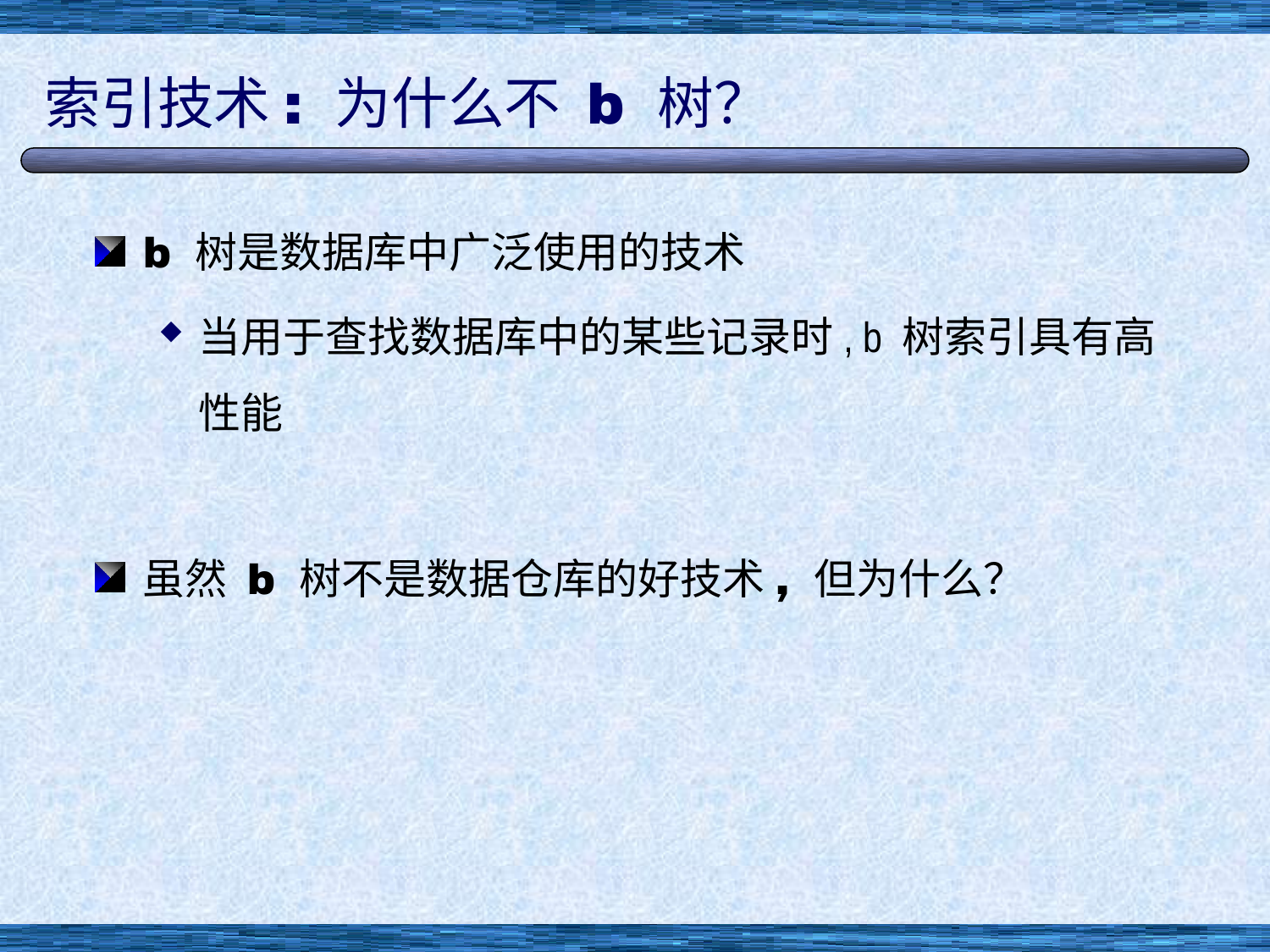

# 索引技术: 为什么不 b 树？
b 树是数据库中广泛使用的技术
当用于查找数据库中的某些记录时, b 树索引具有高性能

虽然 b 树不是数据仓库的好技术, 但为什么？